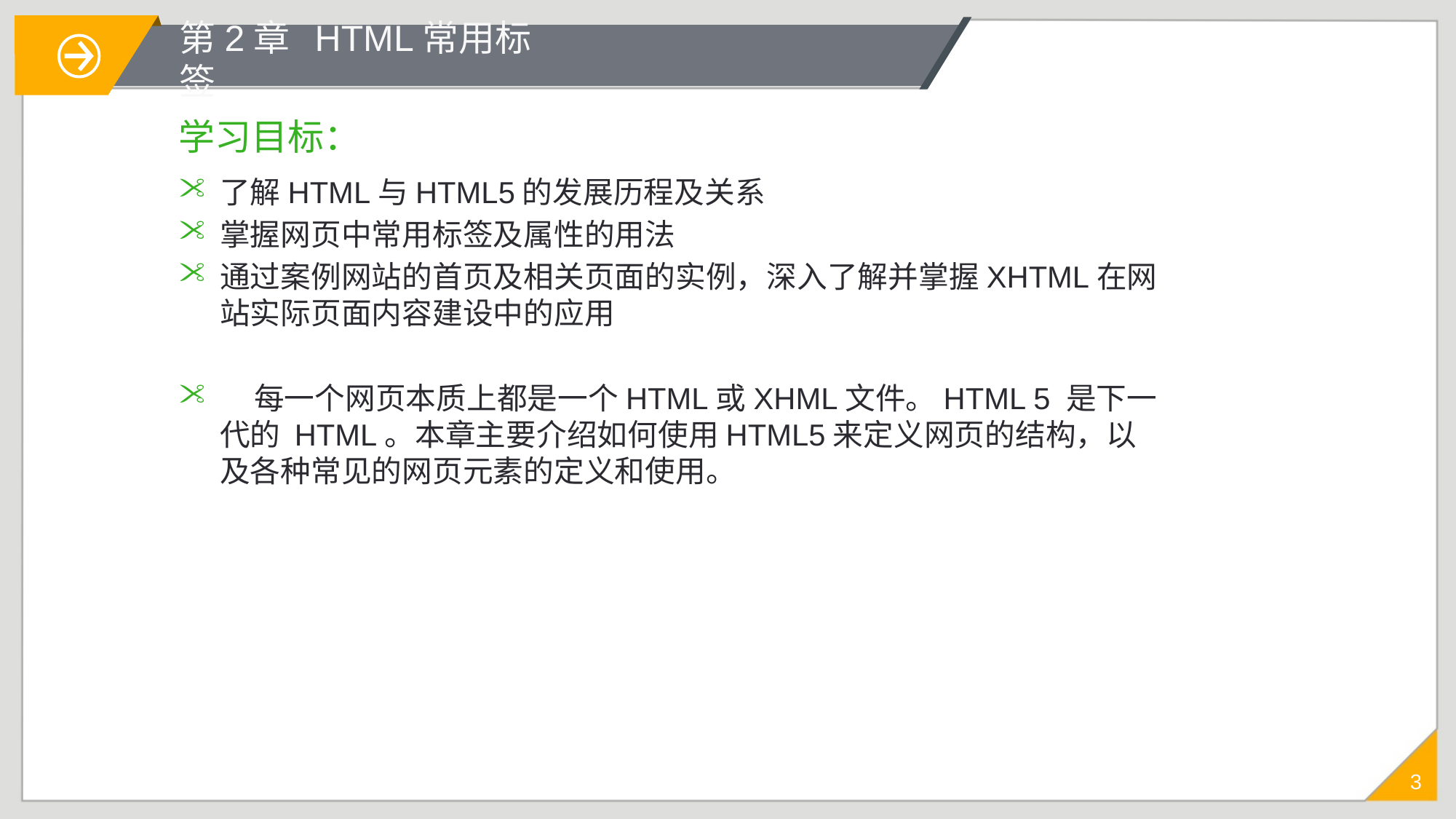

# 第2章  HTML常用标签
学习目标：
了解HTML与HTML5的发展历程及关系
掌握网页中常用标签及属性的用法
通过案例网站的首页及相关页面的实例，深入了解并掌握XHTML在网站实际页面内容建设中的应用

    每一个网页本质上都是一个HTML或XHML文件。HTML 5 是下一代的 HTML。本章主要介绍如何使用HTML5来定义网页的结构，以及各种常见的网页元素的定义和使用。